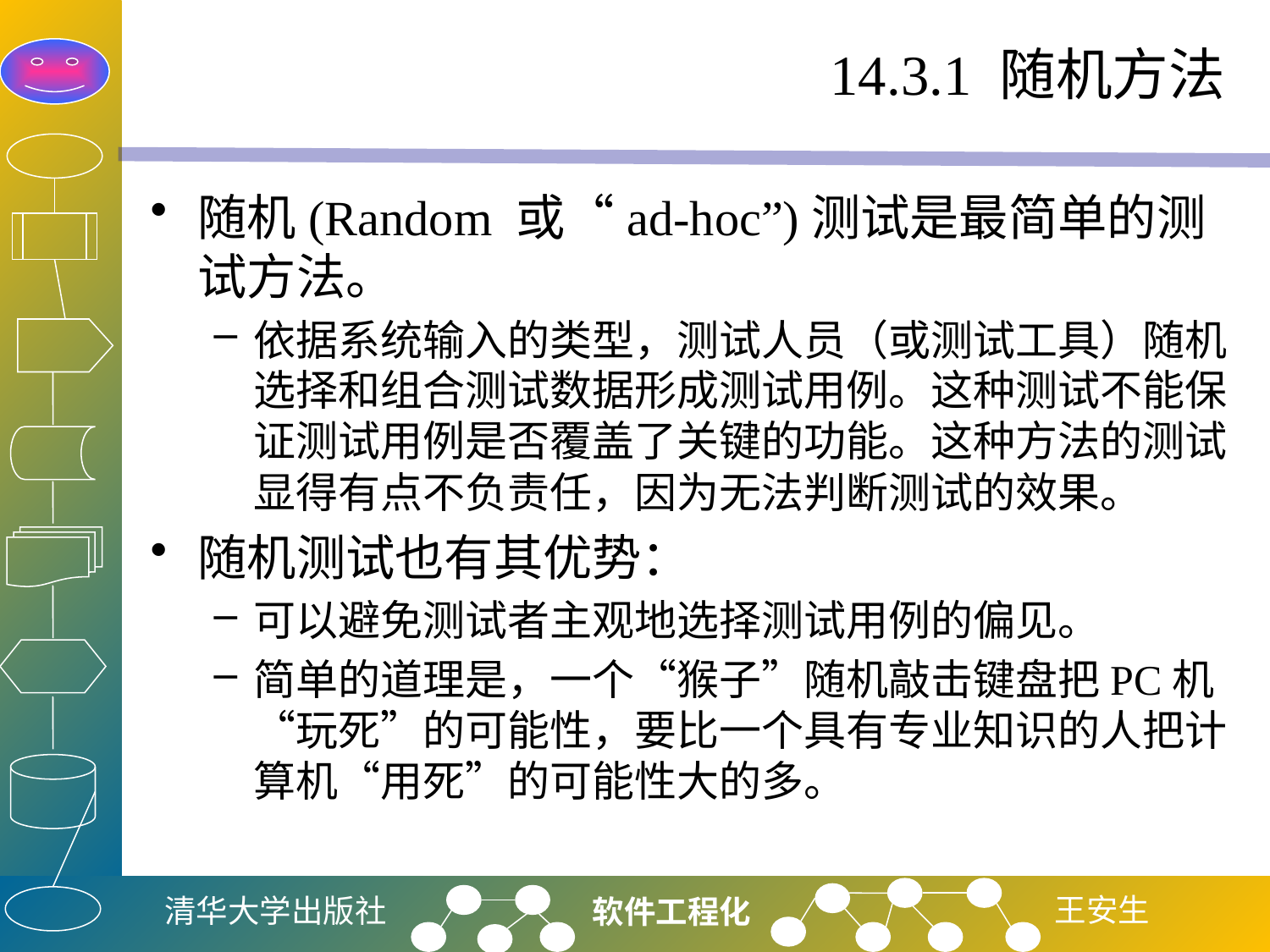

# 14.3.1 随机方法
随机(Random 或“ad-hoc”)测试是最简单的测试方法。
依据系统输入的类型，测试人员（或测试工具）随机选择和组合测试数据形成测试用例。这种测试不能保证测试用例是否覆盖了关键的功能。这种方法的测试显得有点不负责任，因为无法判断测试的效果。
随机测试也有其优势：
可以避免测试者主观地选择测试用例的偏见。
简单的道理是，一个“猴子”随机敲击键盘把PC机“玩死”的可能性，要比一个具有专业知识的人把计算机“用死”的可能性大的多。